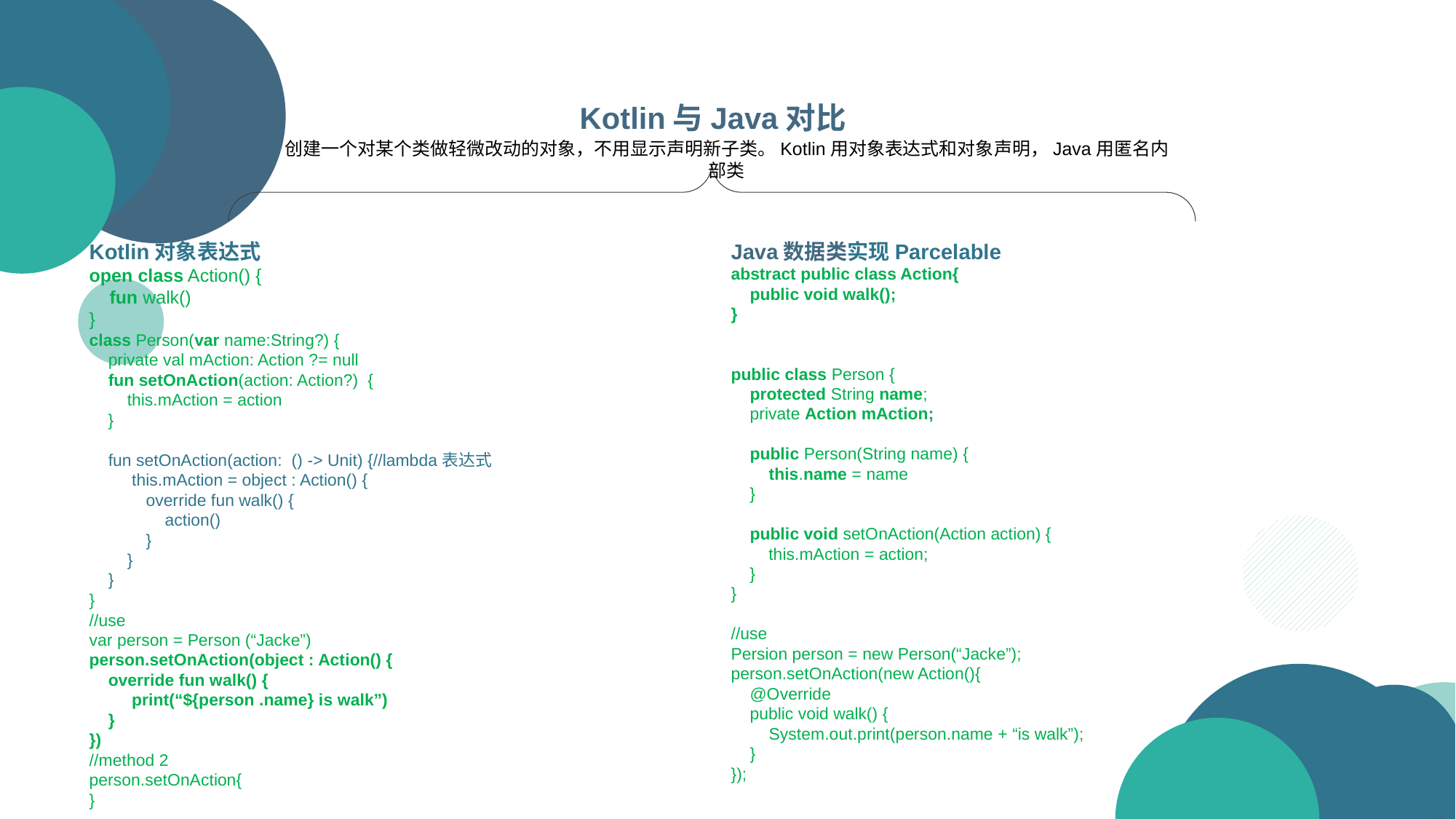

Kotlin与Java对比
创建一个对某个类做轻微改动的对象，不用显示声明新子类。Kotlin用对象表达式和对象声明，Java用匿名内部类
Java数据类实现Parcelable
abstract public class Action{
    public void walk();
}

public class Person {
    protected String name;
    private Action mAction;
    public Person(String name) {
        this.name = name
    }
    public void setOnAction(Action action) {
        this.mAction = action;
    }
}

//use
Persion person = new Person(“Jacke”);
person.setOnAction(new Action(){
    @Override
    public void walk() {
        System.out.print(person.name + “is walk”);
    }
});

### Chart

| Category |
|---|
Kotlin对象表达式
open class Action() {
    fun walk()
}
class Person(var name:String?) {
    private val mAction: Action ?= null
    fun setOnAction(action: Action?)  {
        this.mAction = action
    }

    fun setOnAction(action:  () -> Unit) {//lambda表达式
         this.mAction = object : Action() {
            override fun walk() {
                action()
            }
        }
    }
}
//use
var person = Person (“Jacke”)
person.setOnAction(object : Action() {
    override fun walk() {
         print(“${person .name} is walk”)
    }
})
//method 2
person.setOnAction{
}

### Chart

| Category |
|---|